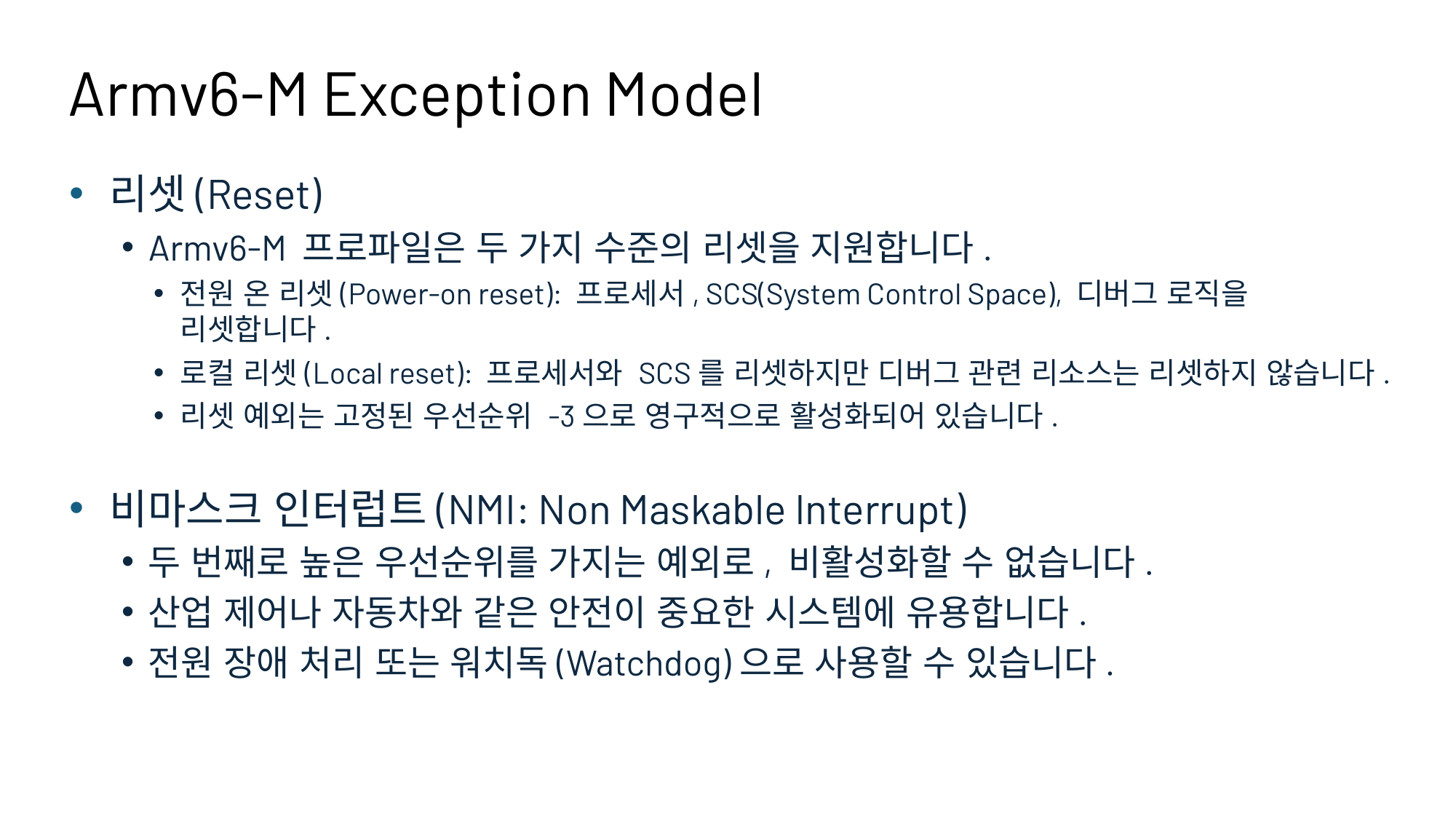

# Armv6-M Exception Model
리셋(Reset)
Armv6-M 프로파일은 두 가지 수준의 리셋을 지원합니다.
전원 온 리셋(Power-on reset): 프로세서, SCS(System Control Space), 디버그 로직을 리셋합니다.
로컬 리셋(Local reset): 프로세서와 SCS를 리셋하지만 디버그 관련 리소스는 리셋하지 않습니다.
리셋 예외는 고정된 우선순위 -3으로 영구적으로 활성화되어 있습니다.

비마스크 인터럽트(NMI: Non Maskable Interrupt)
두 번째로 높은 우선순위를 가지는 예외로, 비활성화할 수 없습니다.
산업 제어나 자동차와 같은 안전이 중요한 시스템에 유용합니다.
전원 장애 처리 또는 워치독(Watchdog)으로 사용할 수 있습니다.